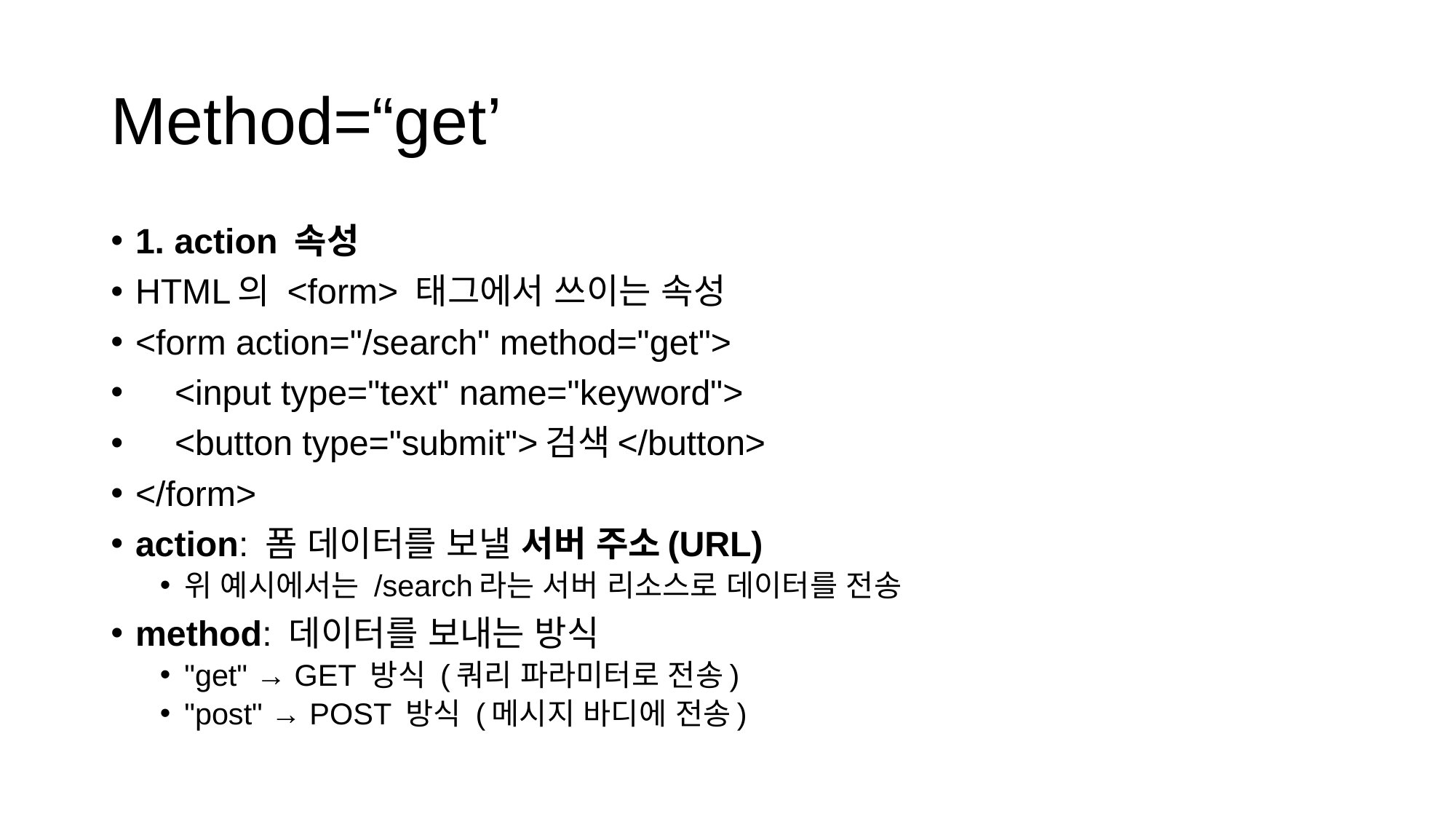

# Method=“get’
1. action 속성
HTML의 <form> 태그에서 쓰이는 속성
<form action="/search" method="get">
    <input type="text" name="keyword">
    <button type="submit">검색</button>
</form>
action: 폼 데이터를 보낼 서버 주소(URL)
위 예시에서는 /search라는 서버 리소스로 데이터를 전송
method: 데이터를 보내는 방식
"get" → GET 방식 (쿼리 파라미터로 전송)
"post" → POST 방식 (메시지 바디에 전송)